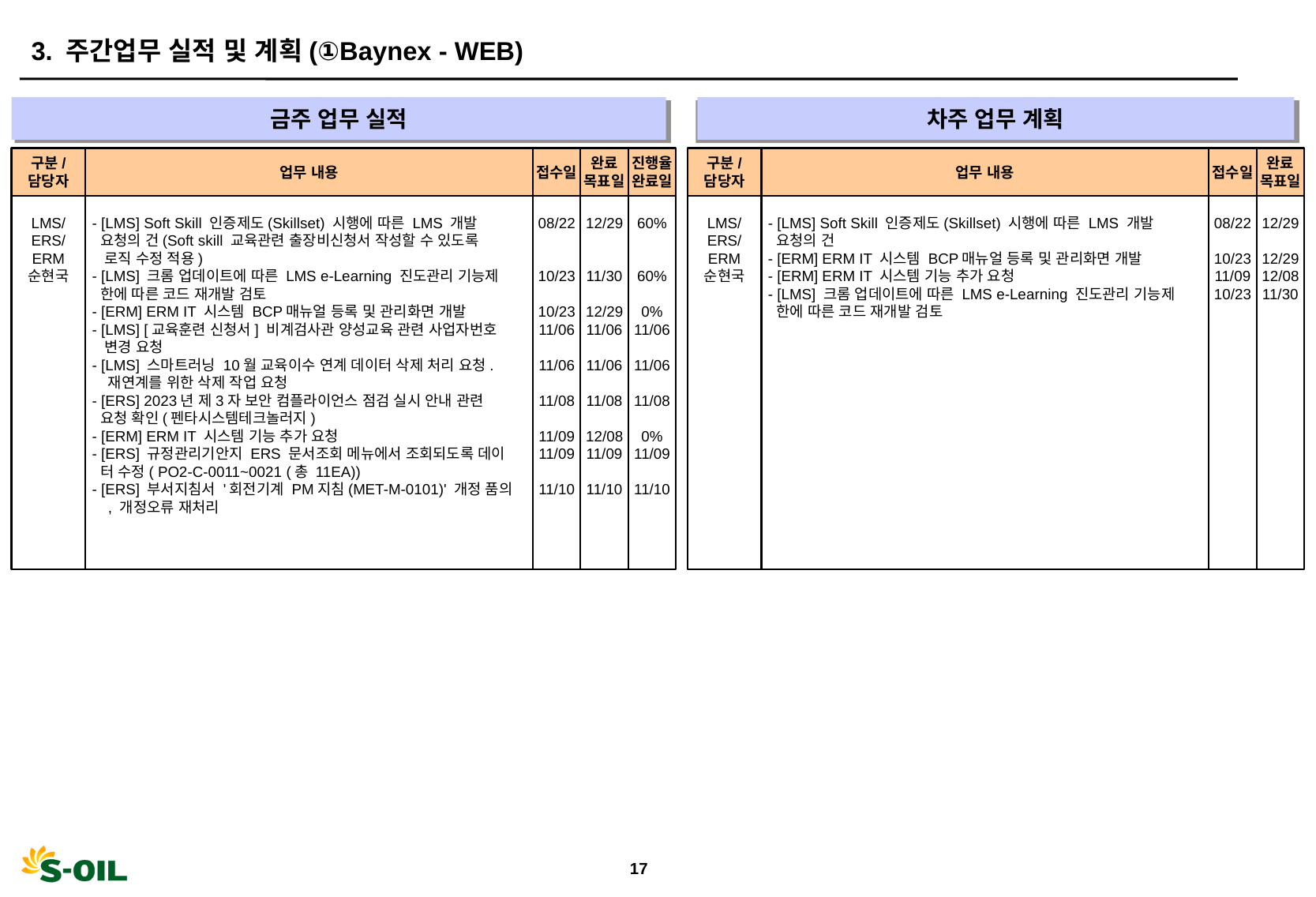

3. 주간업무 실적 및 계획(①Baynex - WEB)
금주 업무 실적
차주 업무 계획
" "
" "
구분/
담당자
업무 내용
접수일
완료
목표일
진행율
완료일
구분/
담당자
업무 내용
접수일
완료
목표일
LMS/
ERS/
ERM
순현국

- [LMS] Soft Skill 인증제도(Skillset) 시행에 따른 LMS 개발
  요청의 건(Soft skill 교육관련 출장비신청서 작성할 수 있도록
   로직 수정 적용)
- [LMS] 크롬 업데이트에 따른 LMS e-Learning 진도관리 기능제
  한에 따른 코드 재개발 검토
- [ERM] ERM IT 시스템 BCP매뉴얼 등록 및 관리화면 개발
- [LMS] [교육훈련 신청서] 비계검사관 양성교육 관련 사업자번호
   변경 요청
- [LMS] 스마트러닝 10월 교육이수 연계 데이터 삭제 처리 요청.
   재연계를 위한 삭제 작업 요청
- [ERS] 2023년 제3자 보안 컴플라이언스 점검 실시 안내 관련
  요청 확인(펜타시스템테크놀러지)
- [ERM] ERM IT 시스템 기능 추가 요청
- [ERS] 규정관리기안지 ERS 문서조회 메뉴에서 조회되도록 데이
  터 수정( PO2-C-0011~0021 (총 11EA))
- [ERS] 부서지침서 '회전기계 PM지침(MET-M-0101)' 개정 품의
   , 개정오류 재처리
08/22
10/23
10/23
11/06
11/06
11/08
11/09
11/09
11/10
12/29
11/30
12/29
11/06
11/06
11/08
12/08
11/09
11/10
60%
60%
0%
11/06
11/06
11/08
0%
11/09
11/10
LMS/
ERS/
ERM
순현국

- [LMS] Soft Skill 인증제도(Skillset) 시행에 따른 LMS 개발
  요청의 건
- [ERM] ERM IT 시스템 BCP매뉴얼 등록 및 관리화면 개발
- [ERM] ERM IT 시스템 기능 추가 요청
- [LMS] 크롬 업데이트에 따른 LMS e-Learning 진도관리 기능제
  한에 따른 코드 재개발 검토
08/22
10/23
11/09
10/23
12/29
12/29
12/08
11/30